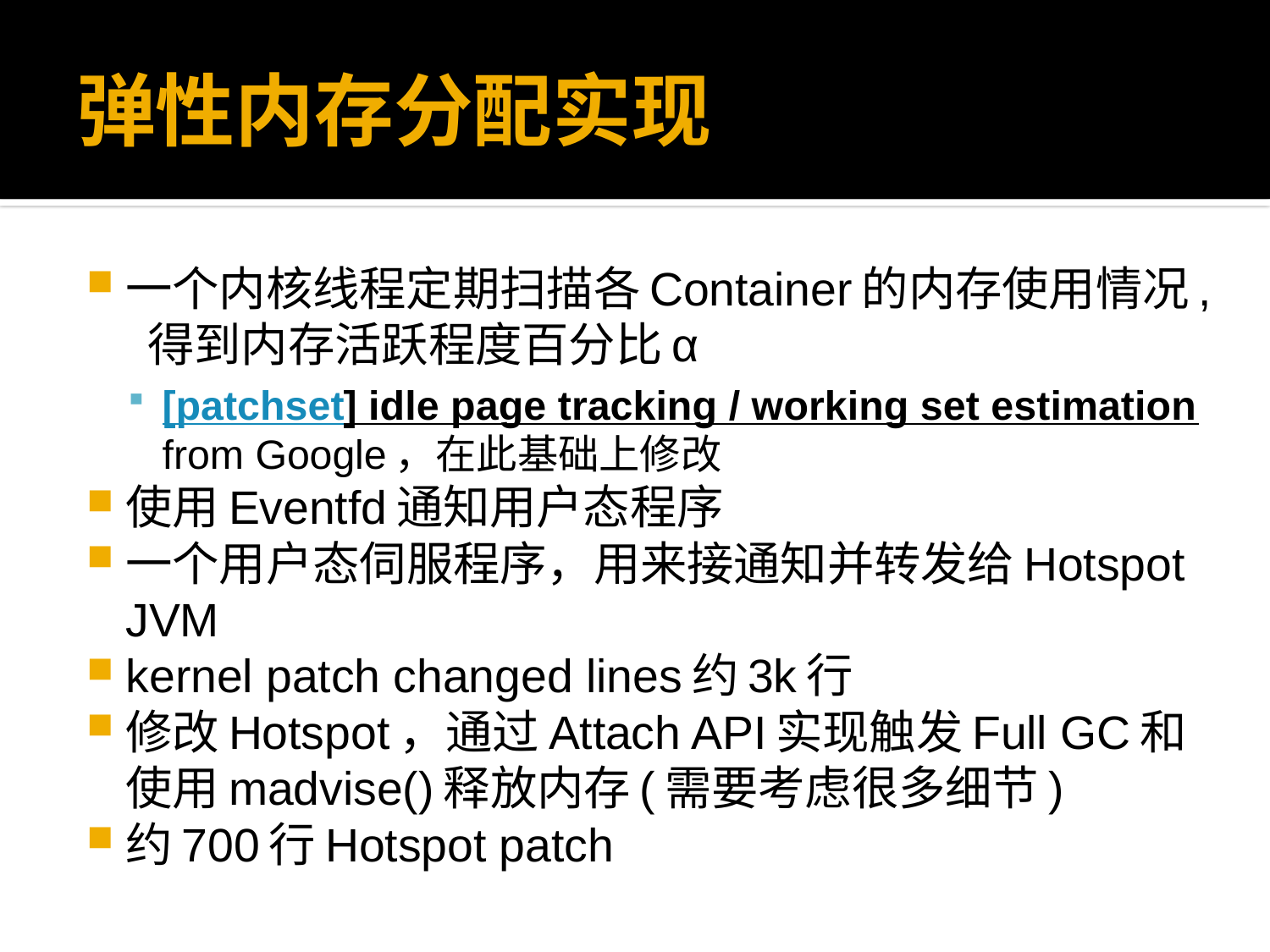

# 弹性内存分配实现
一个内核线程定期扫描各Container的内存使用情况, 得到内存活跃程度百分比α
[patchset] idle page tracking / working set estimation from Google，在此基础上修改
使用Eventfd通知用户态程序
一个用户态伺服程序，用来接通知并转发给Hotspot JVM
kernel patch changed lines约3k行
修改Hotspot，通过Attach API实现触发Full GC和使用madvise()释放内存(需要考虑很多细节)
约700行Hotspot patch